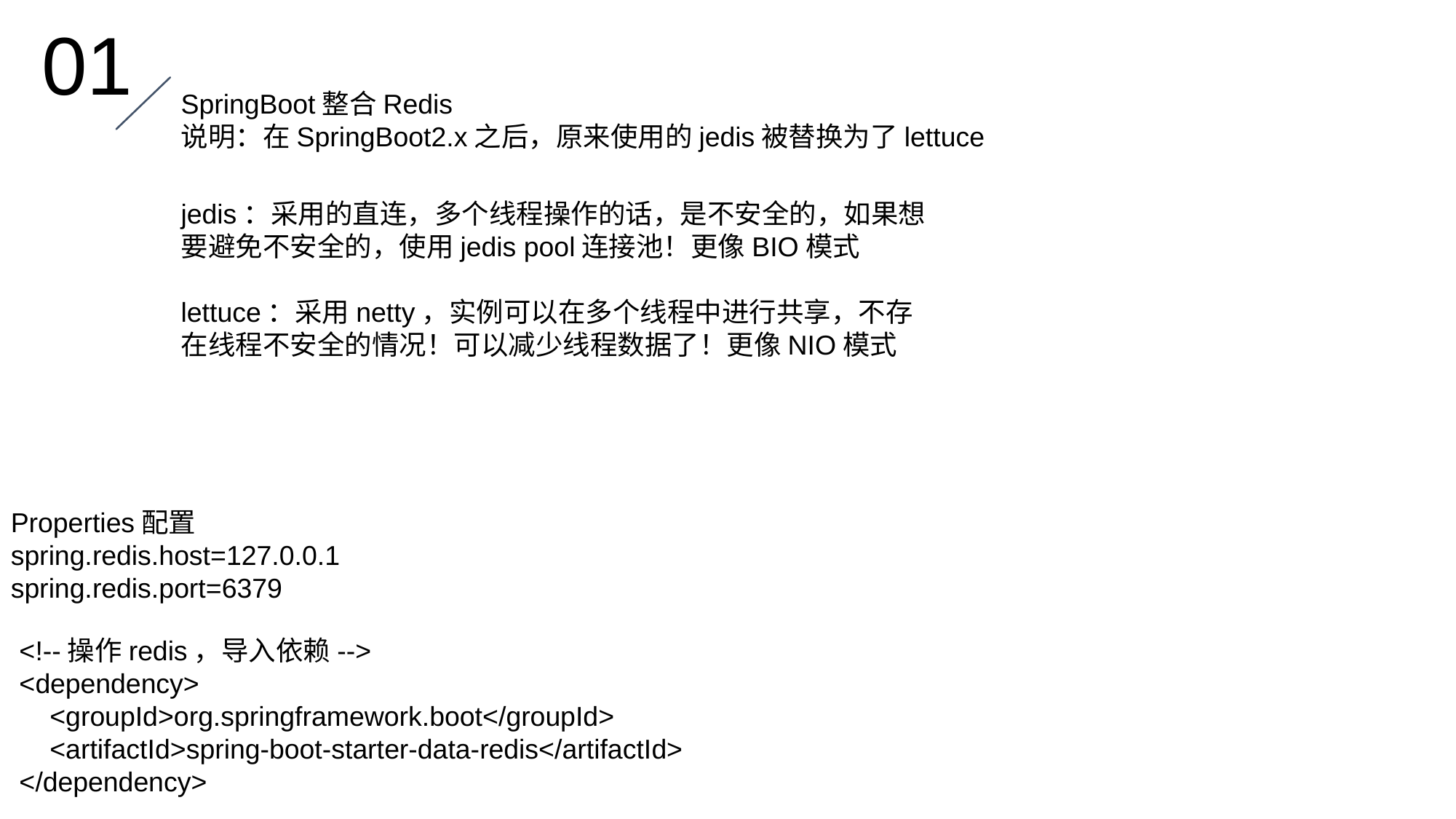

01
SpringBoot整合Redis
说明：在SpringBoot2.x之后，原来使用的jedis被替换为了lettuce
jedis：采用的直连，多个线程操作的话，是不安全的，如果想要避免不安全的，使用jedis pool连接池！更像BIO模式

lettuce：采用netty，实例可以在多个线程中进行共享，不存在线程不安全的情况！可以减少线程数据了！更像NIO模式
Properties配置
spring.redis.host=127.0.0.1
spring.redis.port=6379
<!--操作redis，导入依赖-->
<dependency>
    <groupId>org.springframework.boot</groupId>
    <artifactId>spring-boot-starter-data-redis</artifactId>
</dependency>